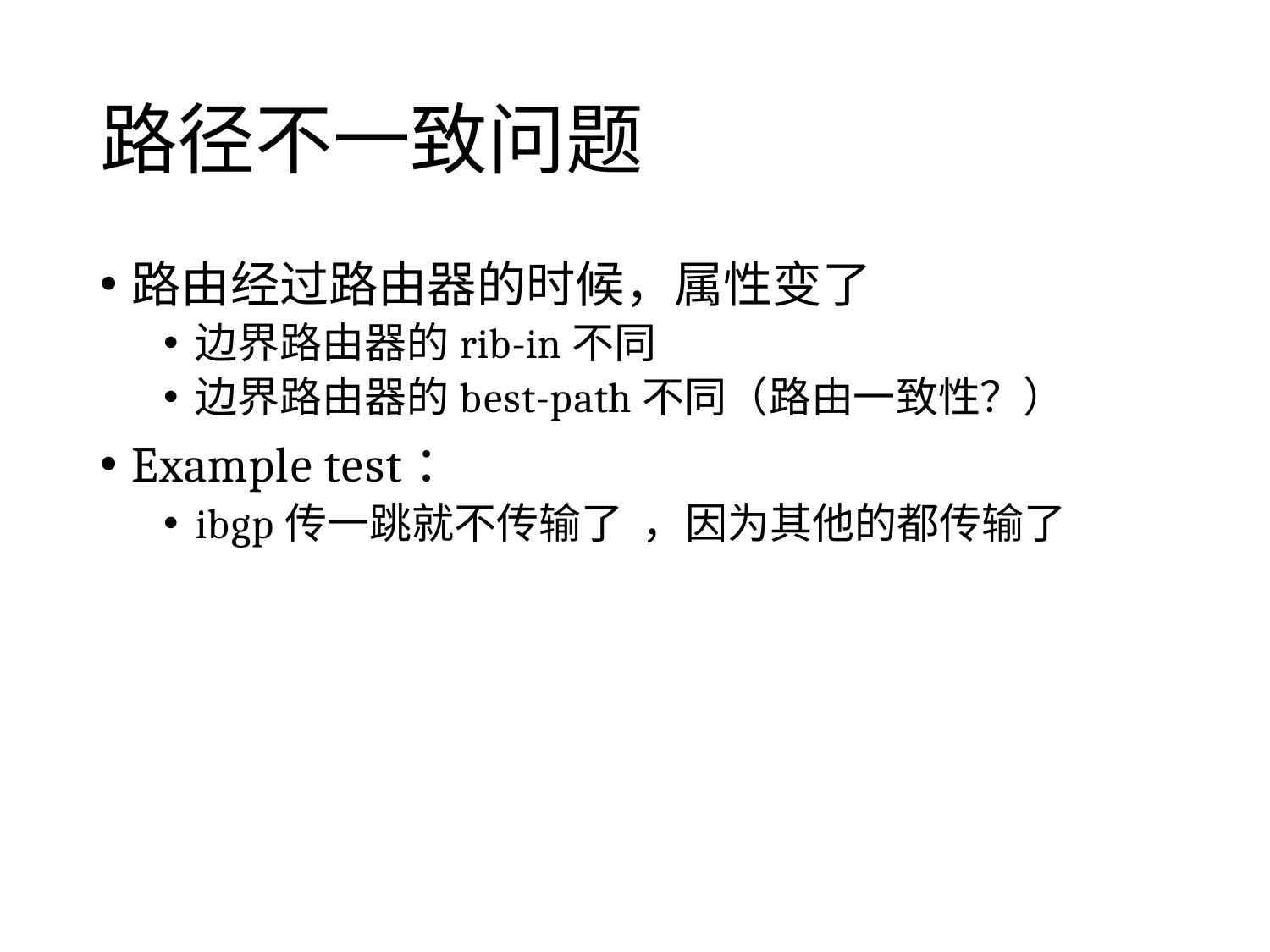

# 路径不一致问题
路由经过路由器的时候，属性变了
边界路由器的rib-in不同
边界路由器的best-path不同（路由一致性？）
Example test：
ibgp传一跳就不传输了  ，因为其他的都传输了